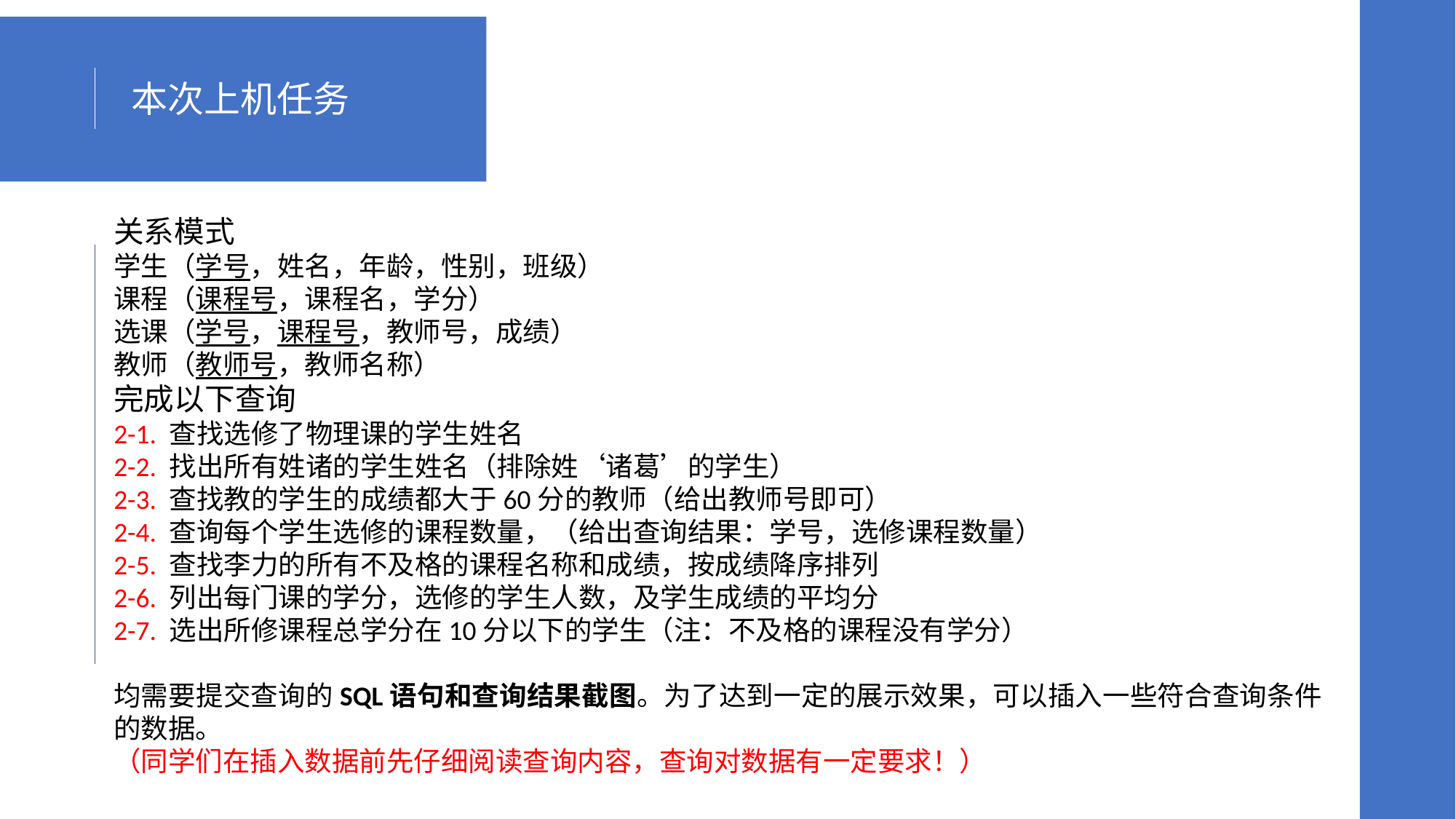

本次上机任务
关系模式
学生（学号，姓名，年龄，性别，班级）
课程（课程号，课程名，学分）
选课（学号，课程号，教师号，成绩）
教师（教师号，教师名称）
完成以下查询
2-1. 查找选修了物理课的学生姓名
2-2. 找出所有姓诸的学生姓名（排除姓‘诸葛’的学生）
2-3. 查找教的学生的成绩都大于60分的教师（给出教师号即可）
2-4. 查询每个学生选修的课程数量，（给出查询结果：学号，选修课程数量）
2-5. 查找李力的所有不及格的课程名称和成绩，按成绩降序排列
2-6. 列出每门课的学分，选修的学生人数，及学生成绩的平均分
2-7. 选出所修课程总学分在10分以下的学生（注：不及格的课程没有学分）

均需要提交查询的SQL语句和查询结果截图。为了达到一定的展示效果，可以插入一些符合查询条件的数据。
（同学们在插入数据前先仔细阅读查询内容，查询对数据有一定要求！）